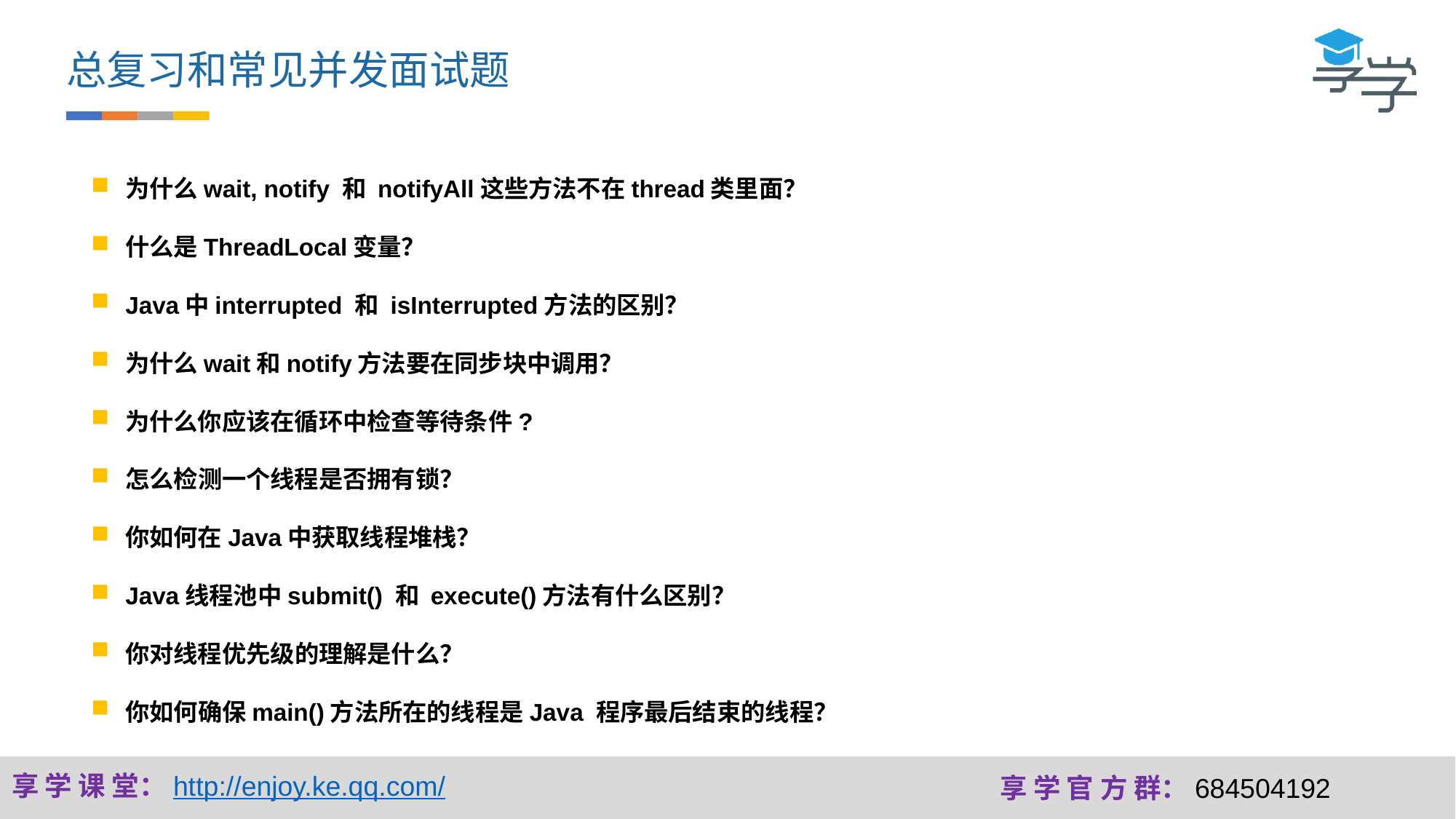

总复习和常见并发面试题

为什么wait, notify 和 notifyAll这些方法不在thread类里面？
什么是ThreadLocal变量？
Java中interrupted 和 isInterrupted方法的区别？
为什么wait和notify方法要在同步块中调用？
为什么你应该在循环中检查等待条件?
怎么检测一个线程是否拥有锁？
你如何在Java中获取线程堆栈？
Java线程池中submit() 和 execute()方法有什么区别？
你对线程优先级的理解是什么？
你如何确保main()方法所在的线程是Java 程序最后结束的线程？